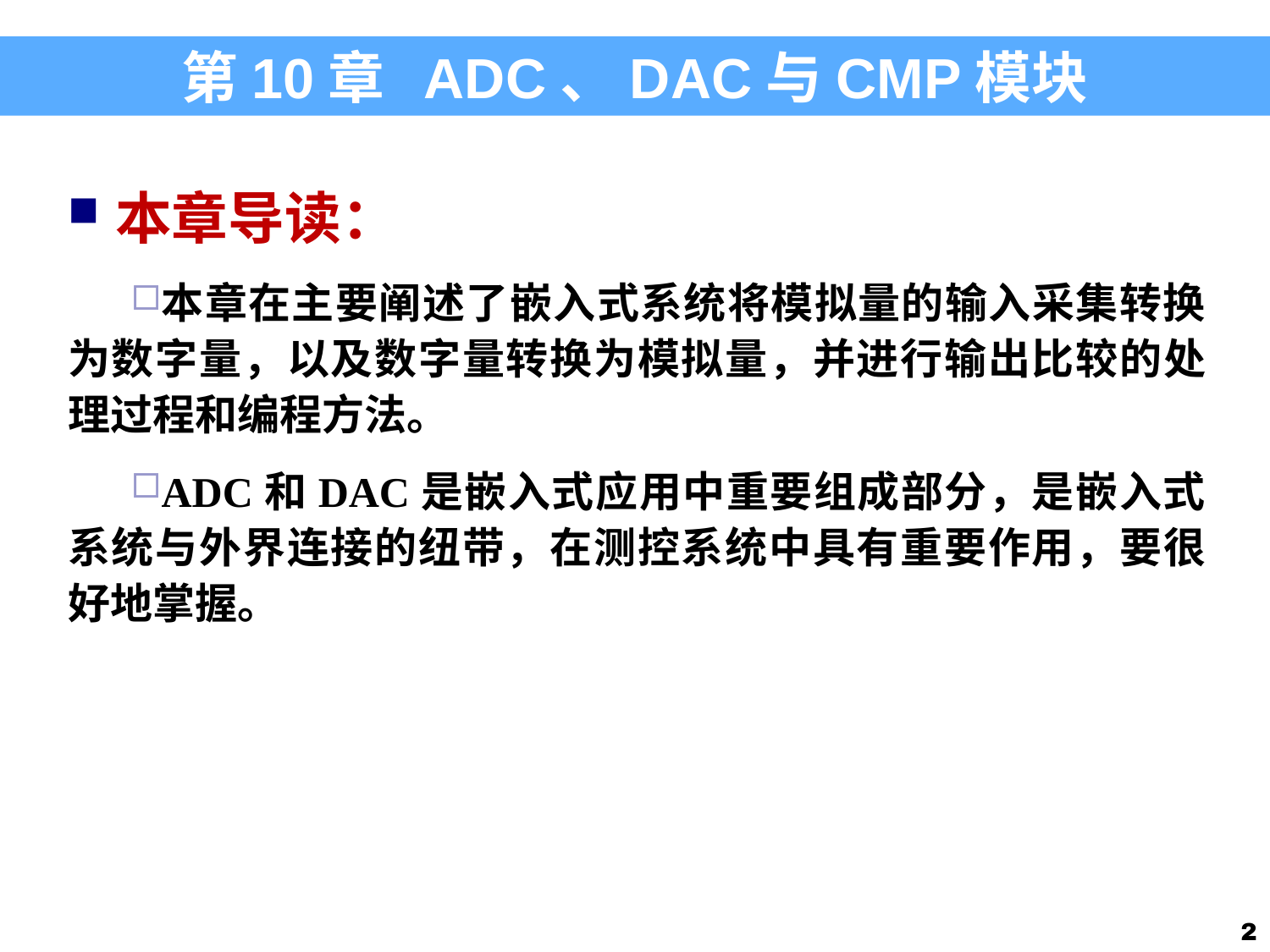

第10章  ADC、DAC与CMP模块
本章导读：
本章在主要阐述了嵌入式系统将模拟量的输入采集转换为数字量，以及数字量转换为模拟量，并进行输出比较的处理过程和编程方法。
ADC和DAC是嵌入式应用中重要组成部分，是嵌入式系统与外界连接的纽带，在测控系统中具有重要作用，要很好地掌握。
2